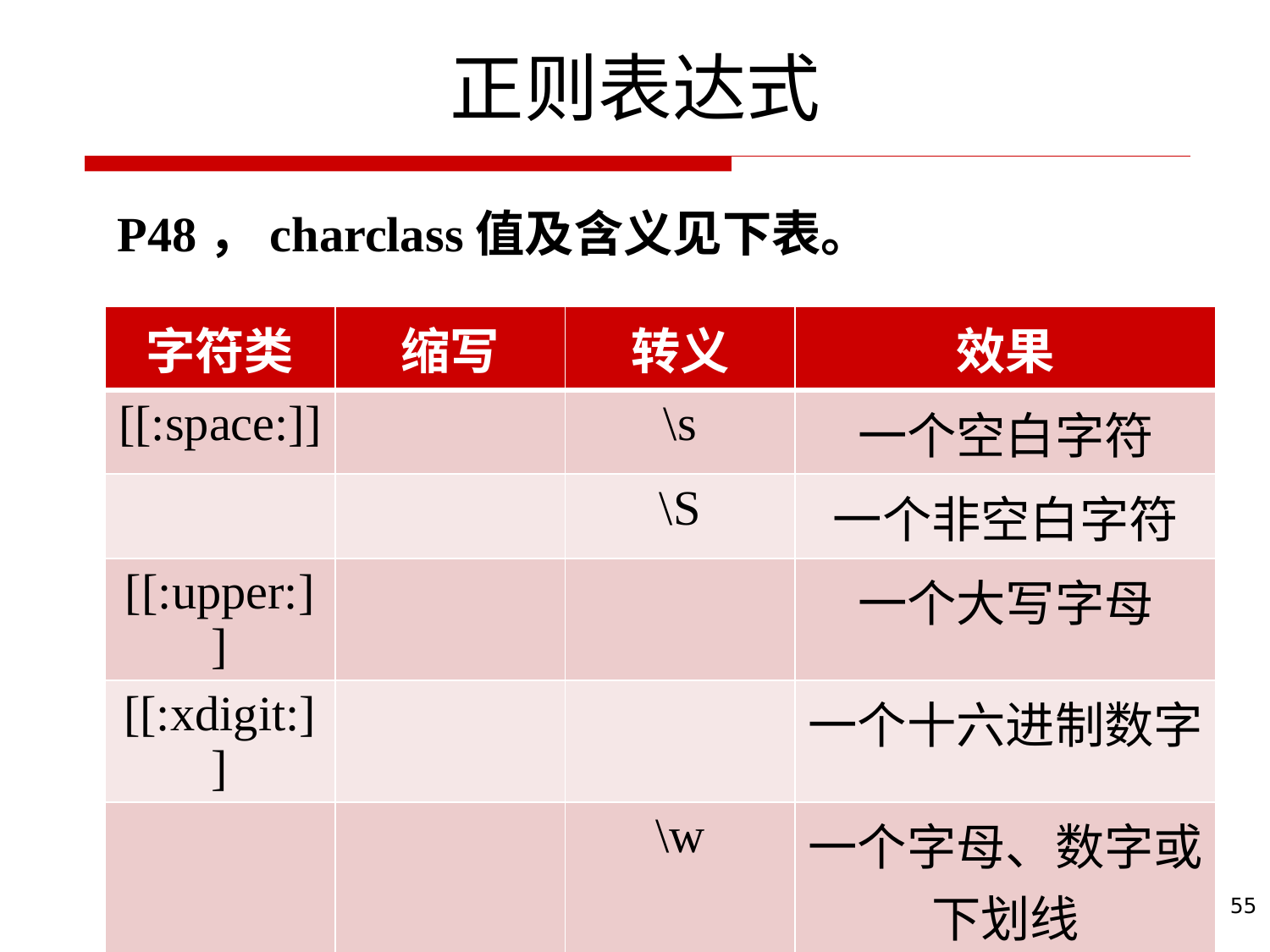

# 正则表达式
P48，charclass值及含义见下表。
| 字符类 | 缩写 | 转义 | 效果 |
| --- | --- | --- | --- |
| [[:space:]] |  | \s | 一个空白字符 |
|  |  | \S | 一个非空白字符 |
| [[:upper:]] |  |  | 一个大写字母 |
| [[:xdigit:]] |  |  | 一个十六进制数字 |
|  |  | \w | 一个字母、数字或下划线 |
|  |  | \W | 一个非字母、非数字 |

55